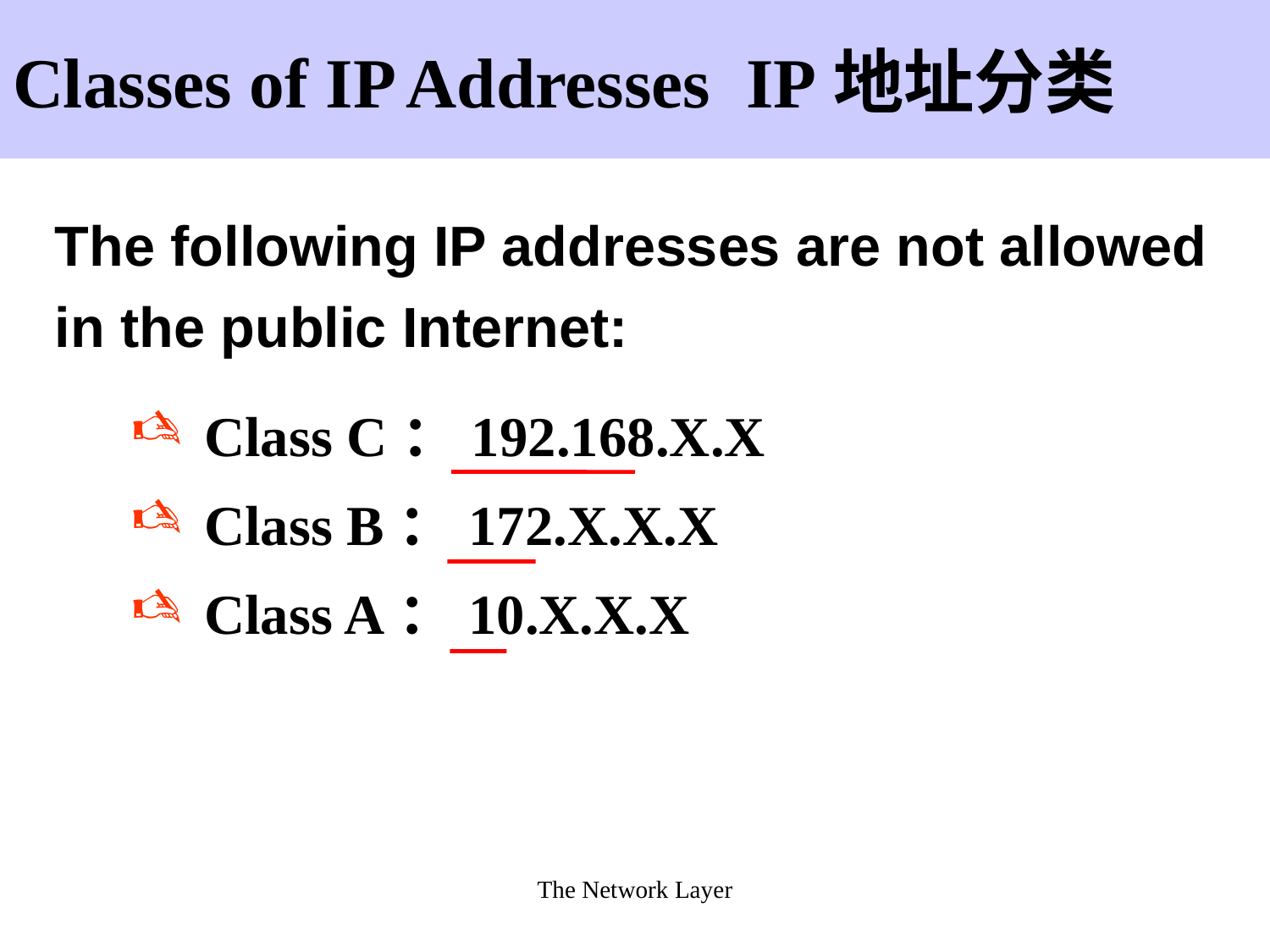

# Classes of IP Addresses  IP地址分类
The following IP addresses are not allowed in the public Internet:
Class C：192.168.X.X
Class B：172.X.X.X
Class A：10.X.X.X

The Network Layer
17